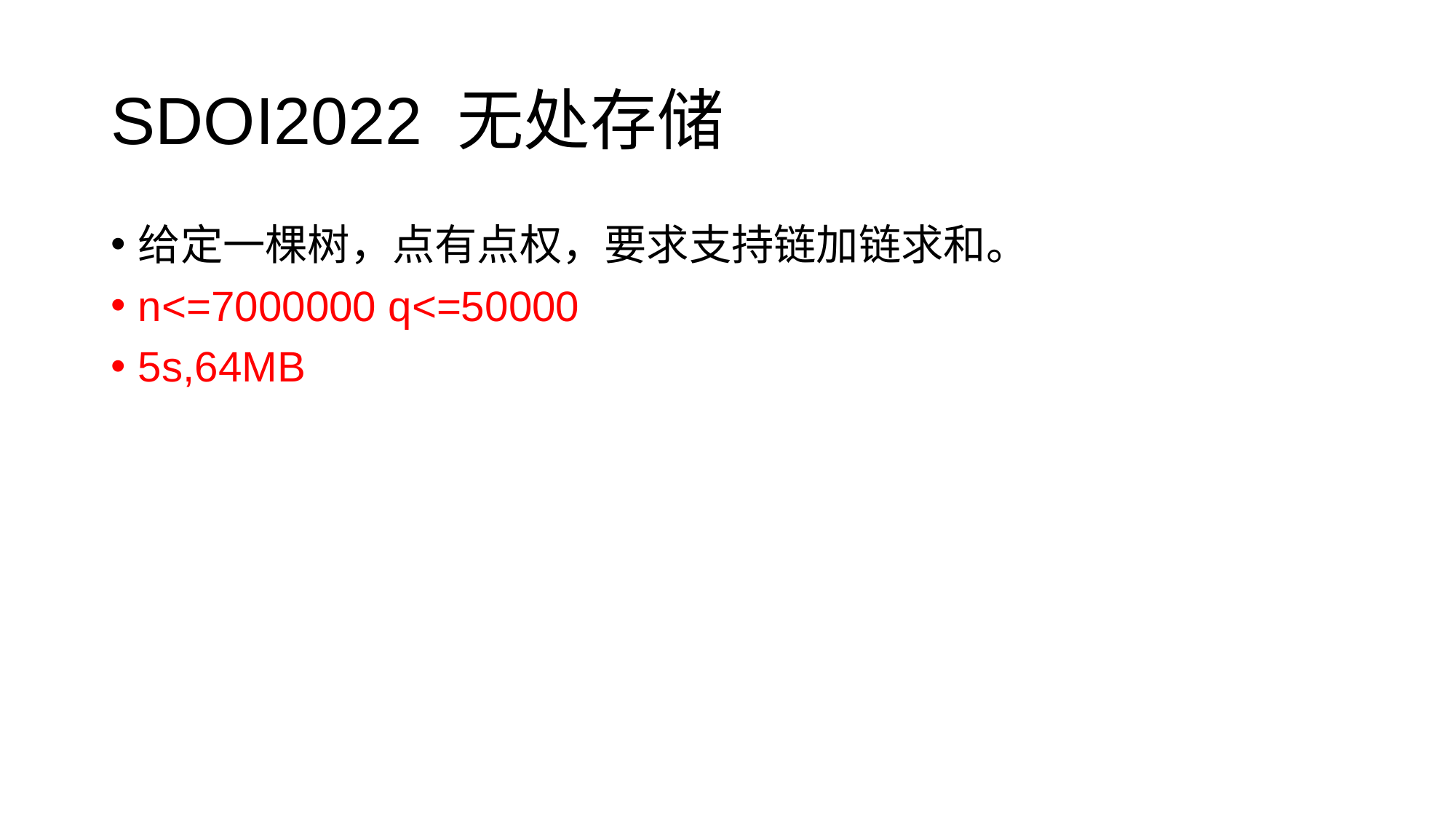

# SDOI2022 无处存储
给定一棵树，点有点权，要求支持链加链求和。
n<=7000000 q<=50000
5s,64MB